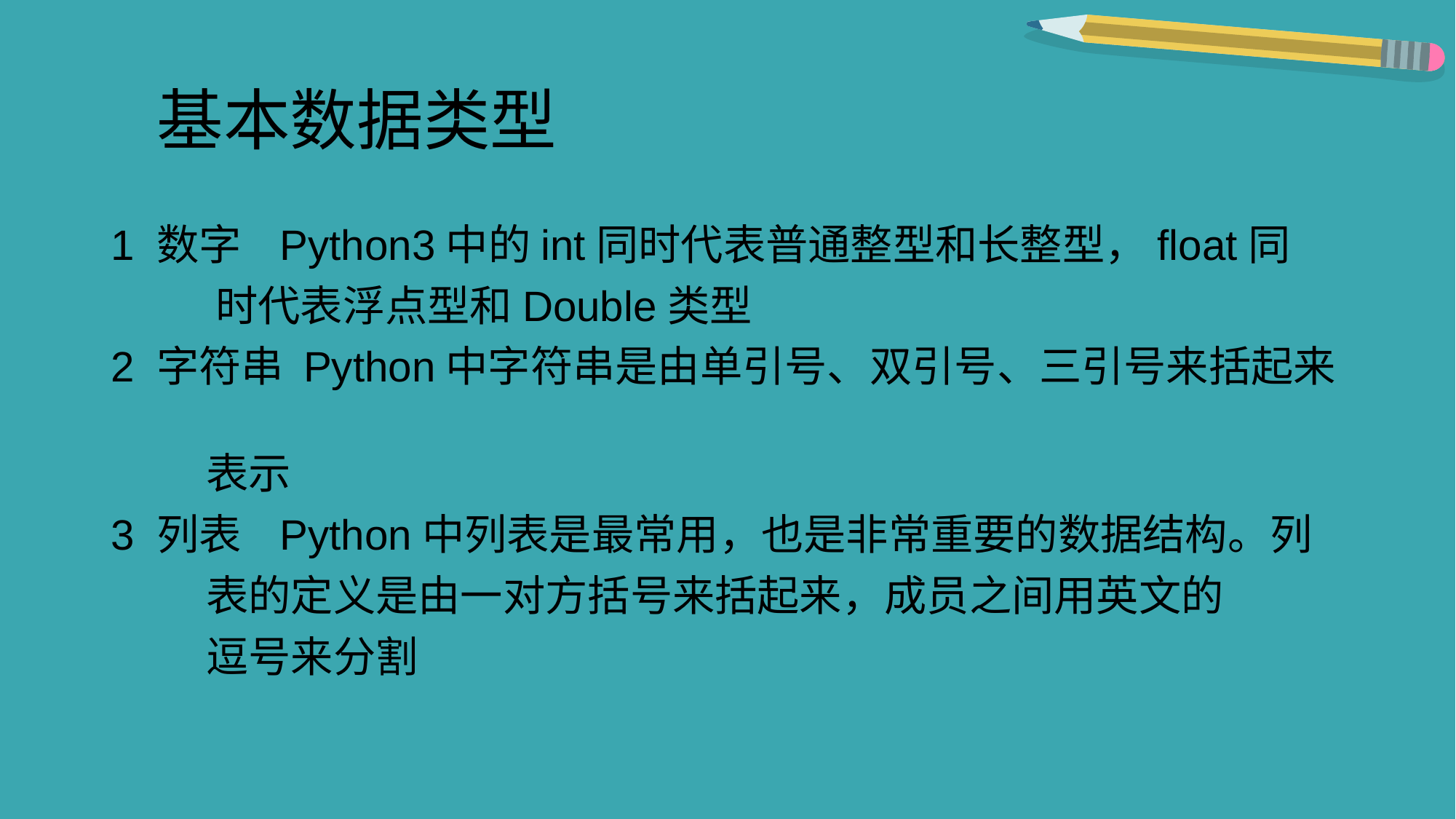

# 基本数据类型
1 数字   Python3中的int同时代表普通整型和长整型，float同
          时代表浮点型和Double类型
2 字符串 Python中字符串是由单引号、双引号、三引号来括起来
         表示
3 列表   Python中列表是最常用，也是非常重要的数据结构。列
         表的定义是由一对方括号来括起来，成员之间用英文的
         逗号来分割